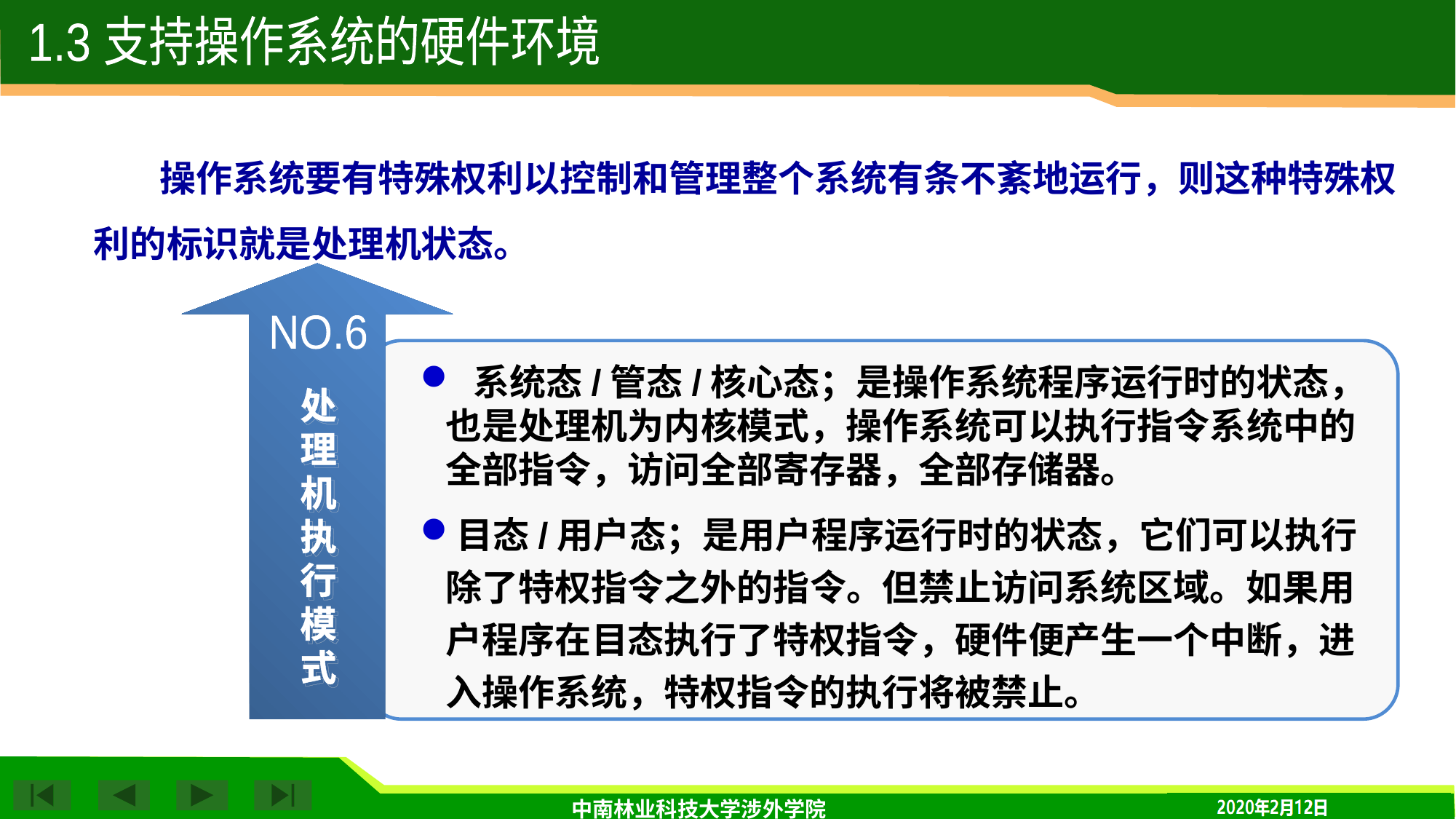

1.3 支持操作系统的硬件环境
       操作系统要有特殊权利以控制和管理整个系统有条不紊地运行，则这种特殊权利的标识就是处理机状态。

NO.6

 系统态/管态/核心态；是操作系统程序运行时的状态，也是处理机为内核模式，操作系统可以执行指令系统中的全部指令，访问全部寄存器，全部存储器。
目态/用户态；是用户程序运行时的状态，它们可以执行除了特权指令之外的指令。但禁止访问系统区域。如果用户程序在目态执行了特权指令，硬件便产生一个中断，进入操作系统，特权指令的执行将被禁止。
处理机执行模式